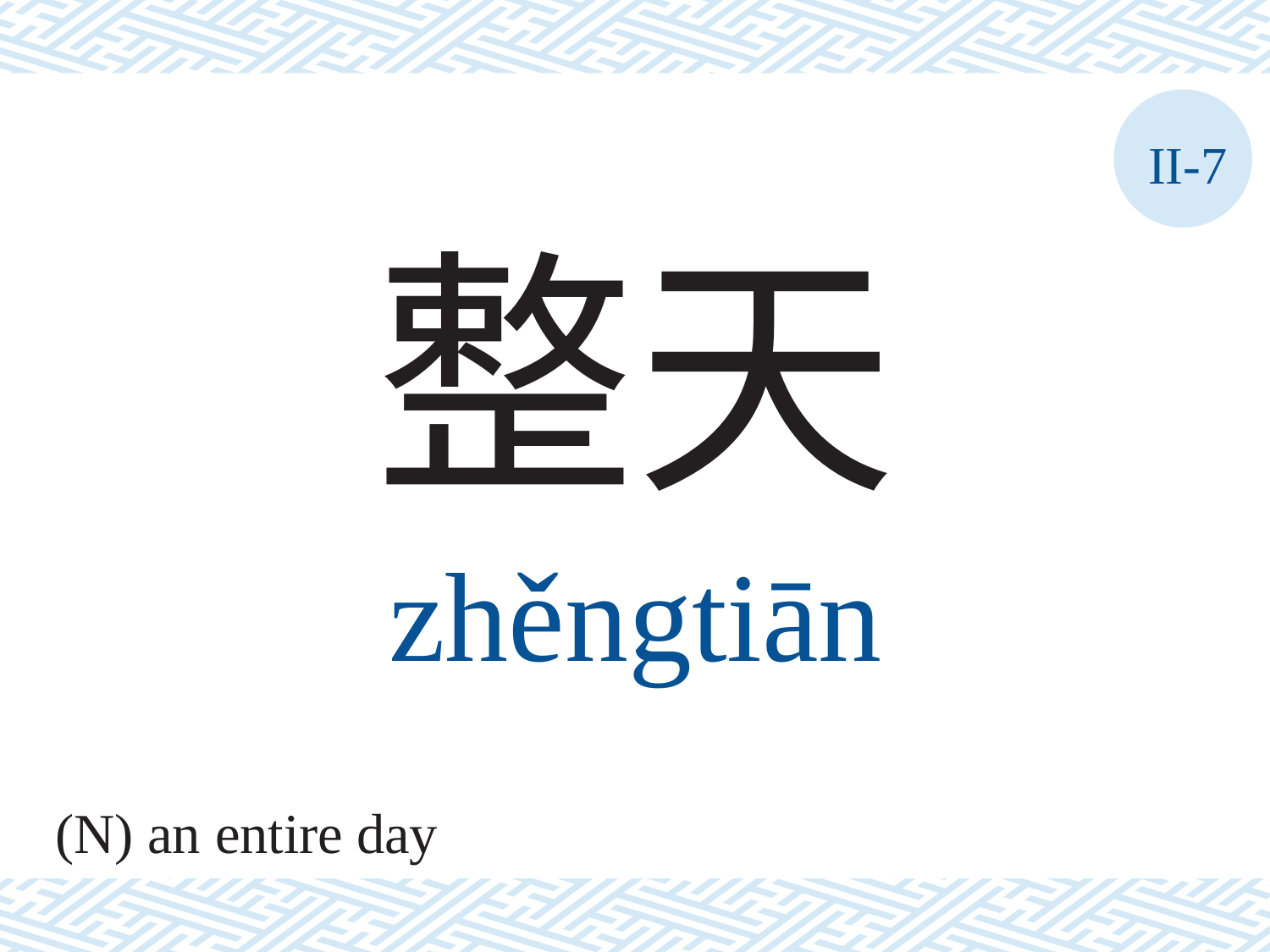

II-7
整天
zhěngtiān
(N) an entire day